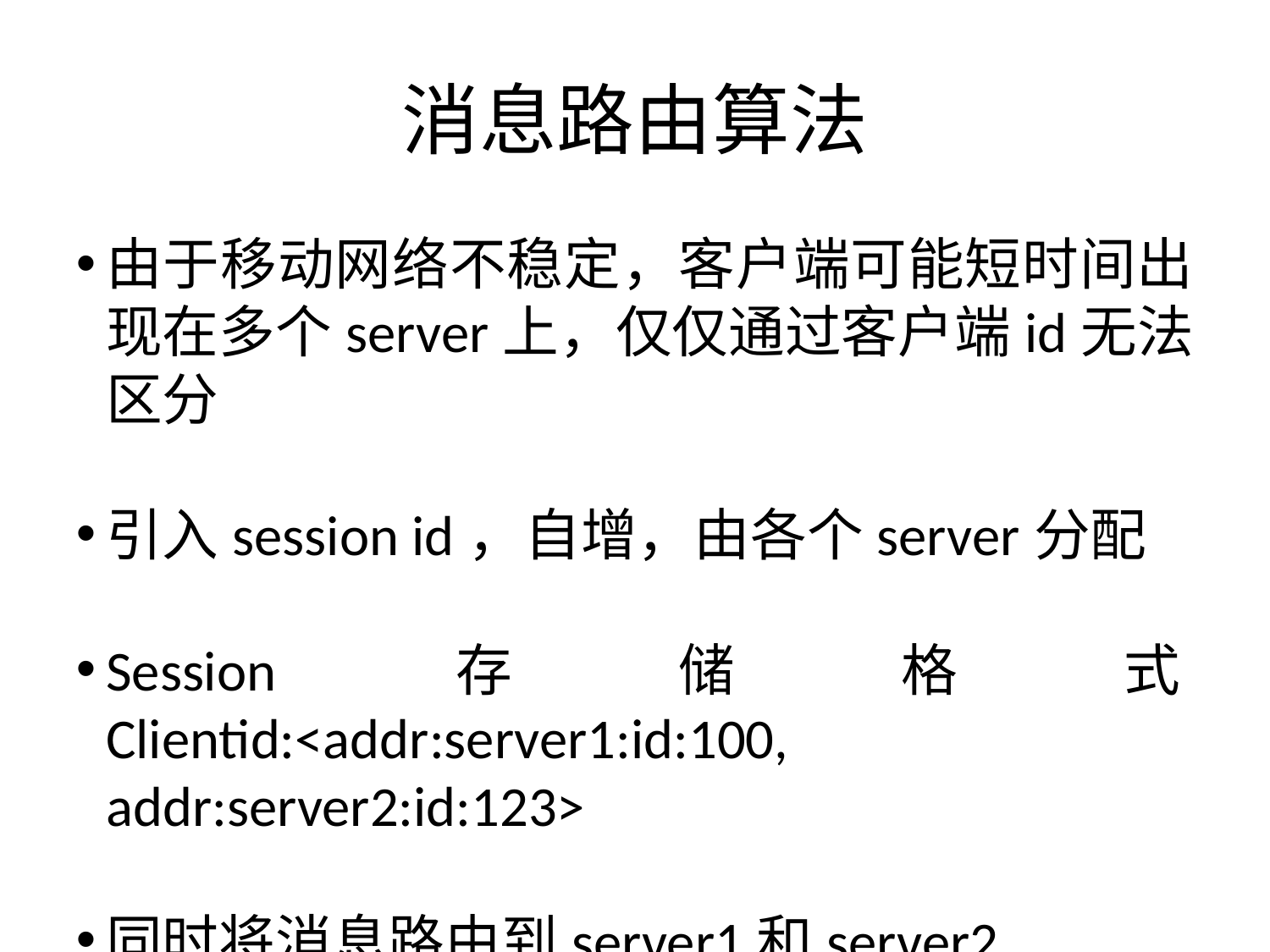

消息路由算法
由于移动网络不稳定，客户端可能短时间出现在多个server上，仅仅通过客户端id无法区分

引入session id，自增，由各个server分配

Session存储格式Clientid:<addr:server1:id:100, addr:server2:id:123>

同时将消息路由到server1和server2